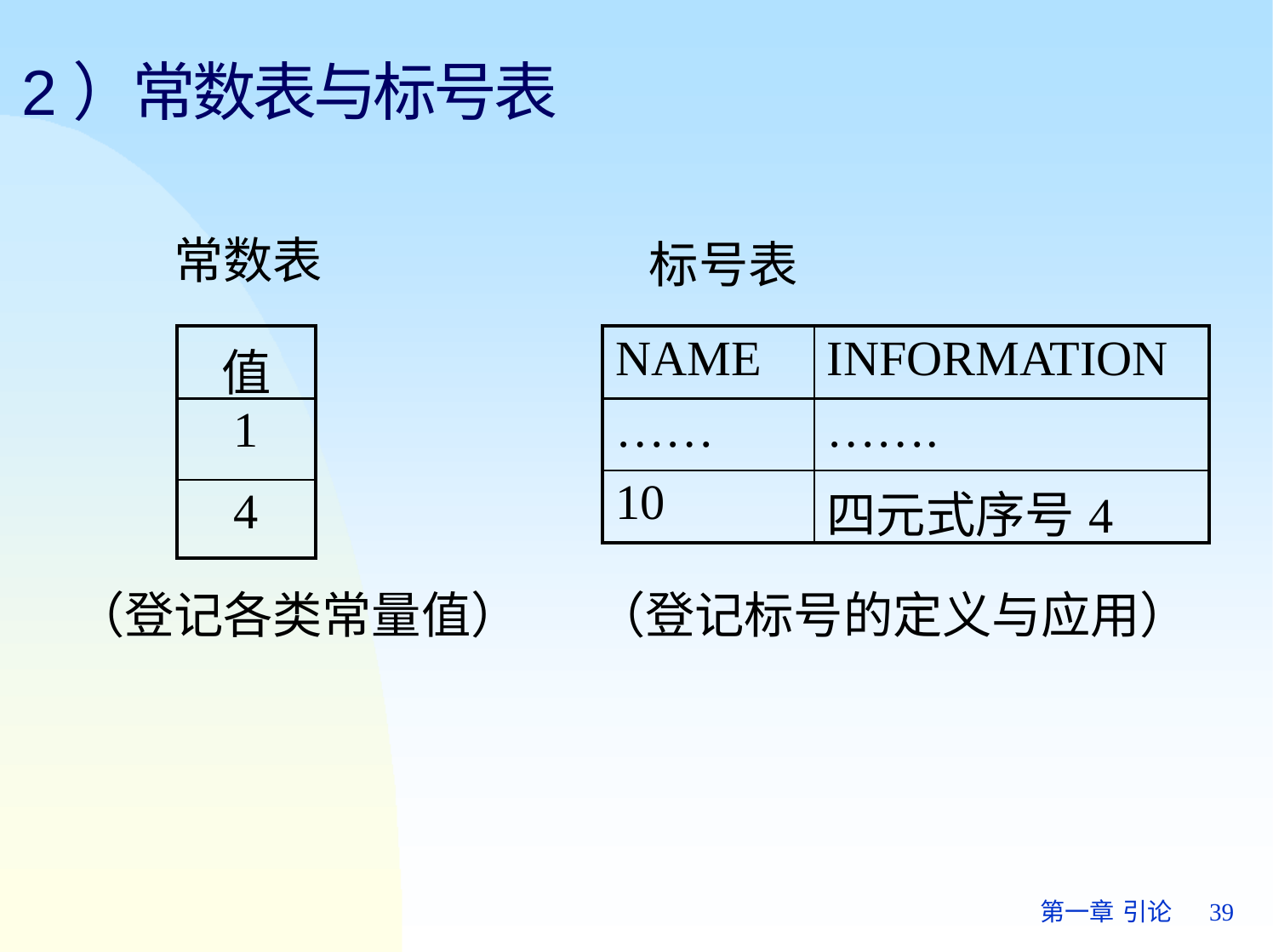

# 2）常数表与标号表
常数表
标号表
| 值 |
| --- |
| 1 |
| 4 |
| NAME | INFORMATION |
| --- | --- |
| …… | ……. |
| 10 | 四元式序号4 |
（登记各类常量值）
（登记标号的定义与应用）
第一章 引论	39